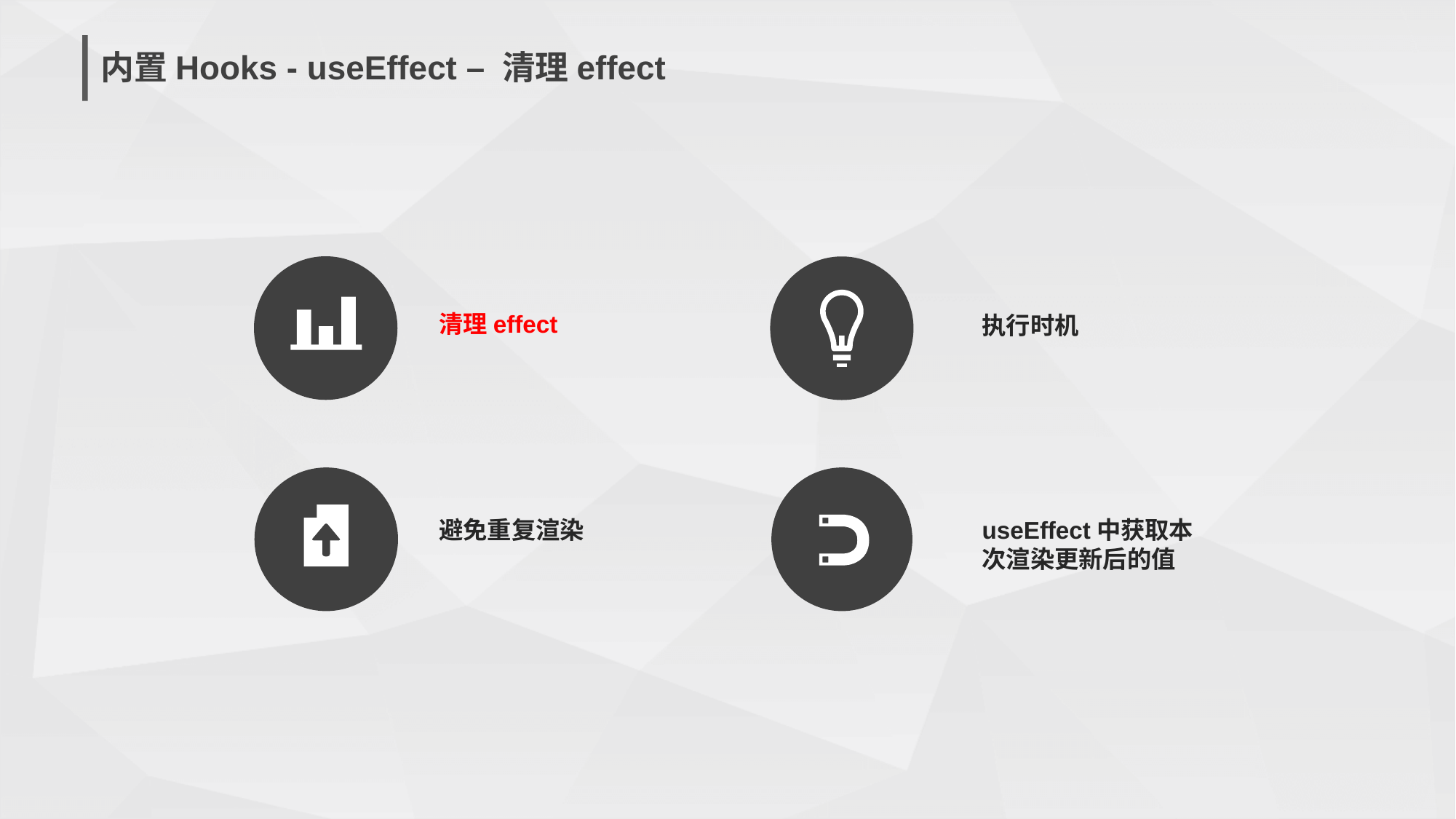

内置Hooks - useEffect – 清理effect

清理effect
执行时机

避免重复渲染
useEffect中获取本次渲染更新后的值